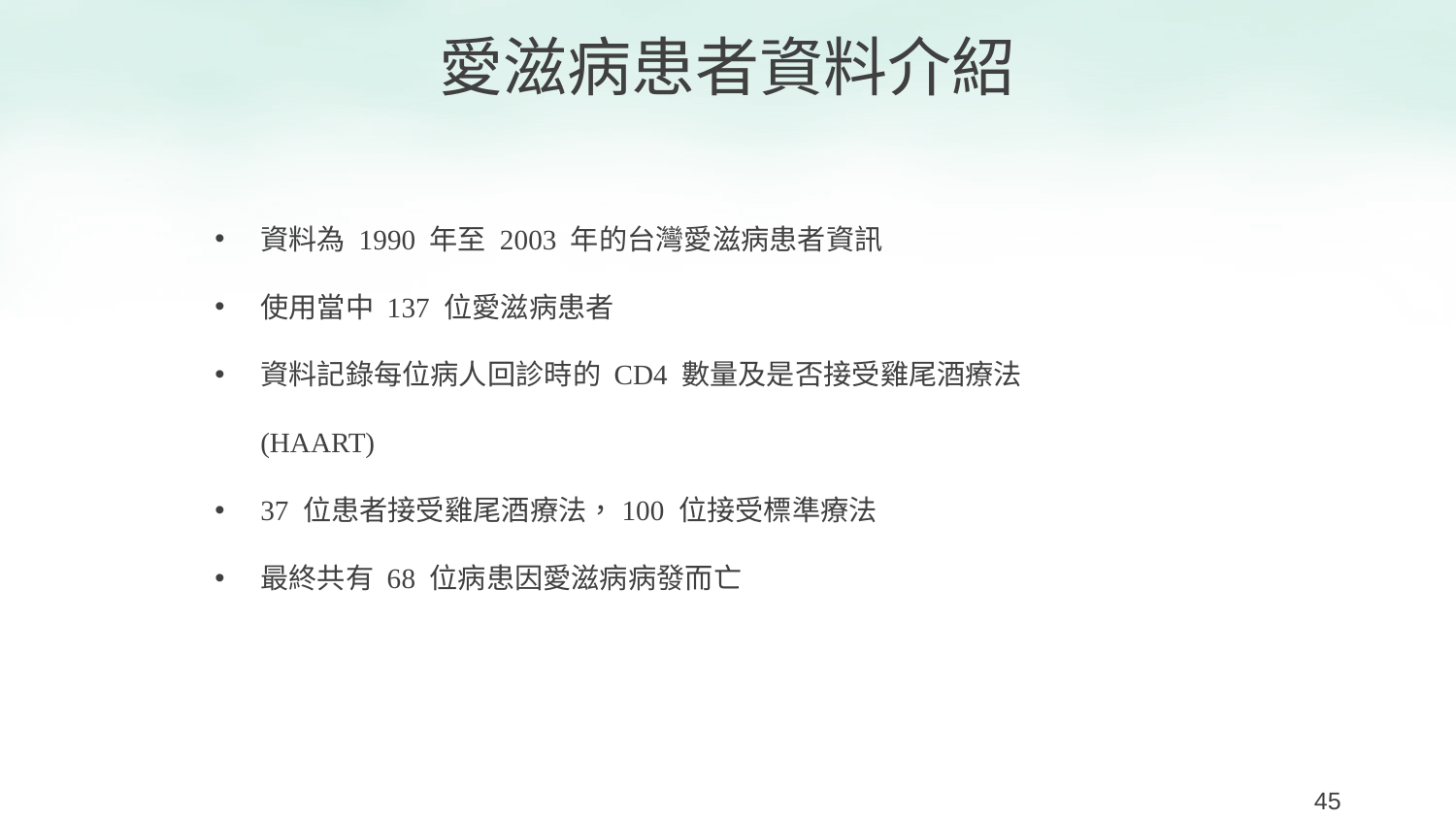

愛滋病患者資料介紹
資料為 1990 年至 2003 年的台灣愛滋病患者資訊
使用當中 137 位愛滋病患者
資料記錄每位病人回診時的 CD4 數量及是否接受雞尾酒療法(HAART)
37 位患者接受雞尾酒療法，100 位接受標準療法
最終共有 68 位病患因愛滋病病發而亡
45